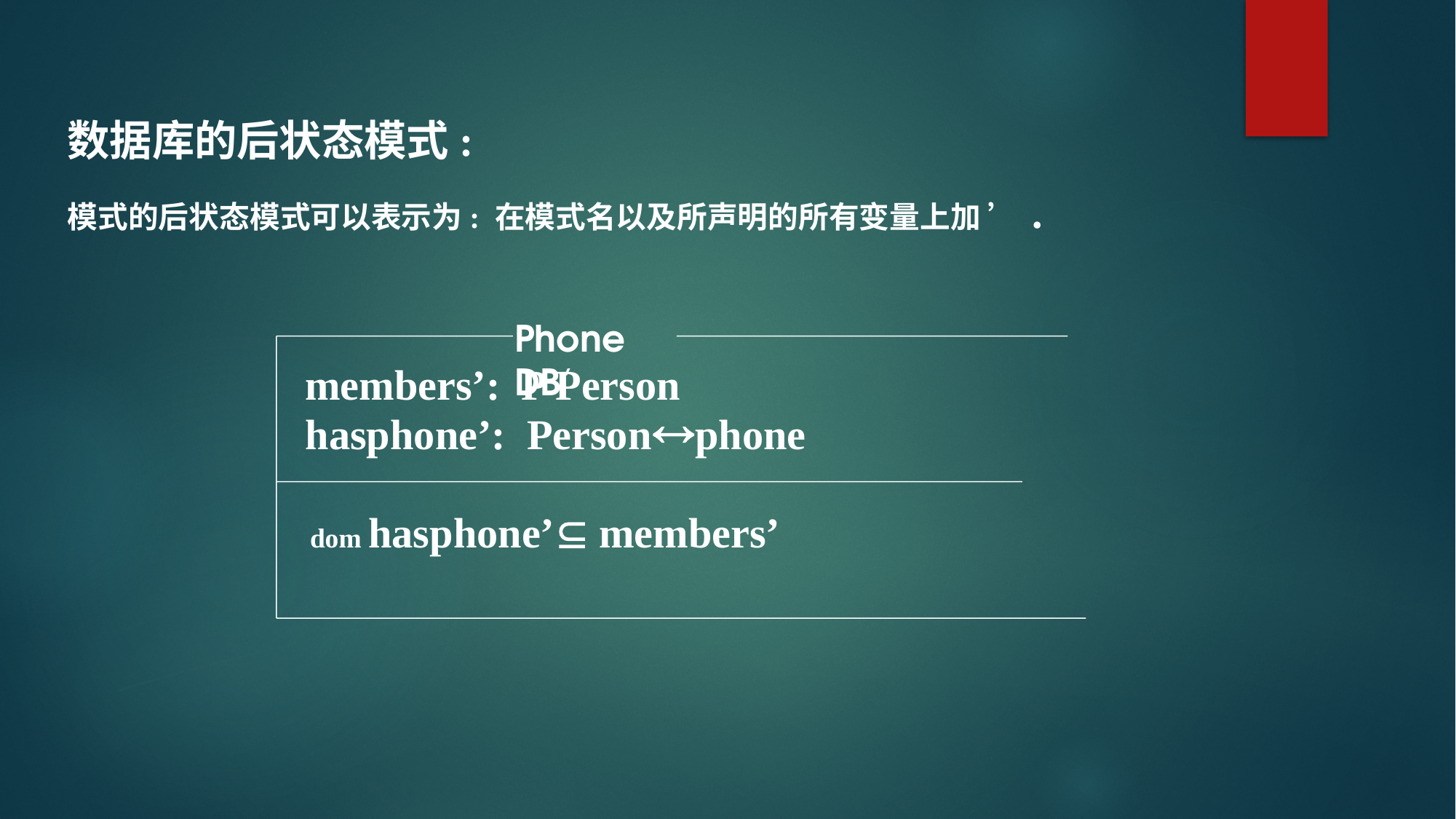

数据库的后状态模式:
模式的后状态模式可以表示为: 在模式名以及所声明的所有变量上加 ’ .
Phone DB’

members’:  P Person
hasphone’:  Person↔phone

dom hasphone’⊆ members’